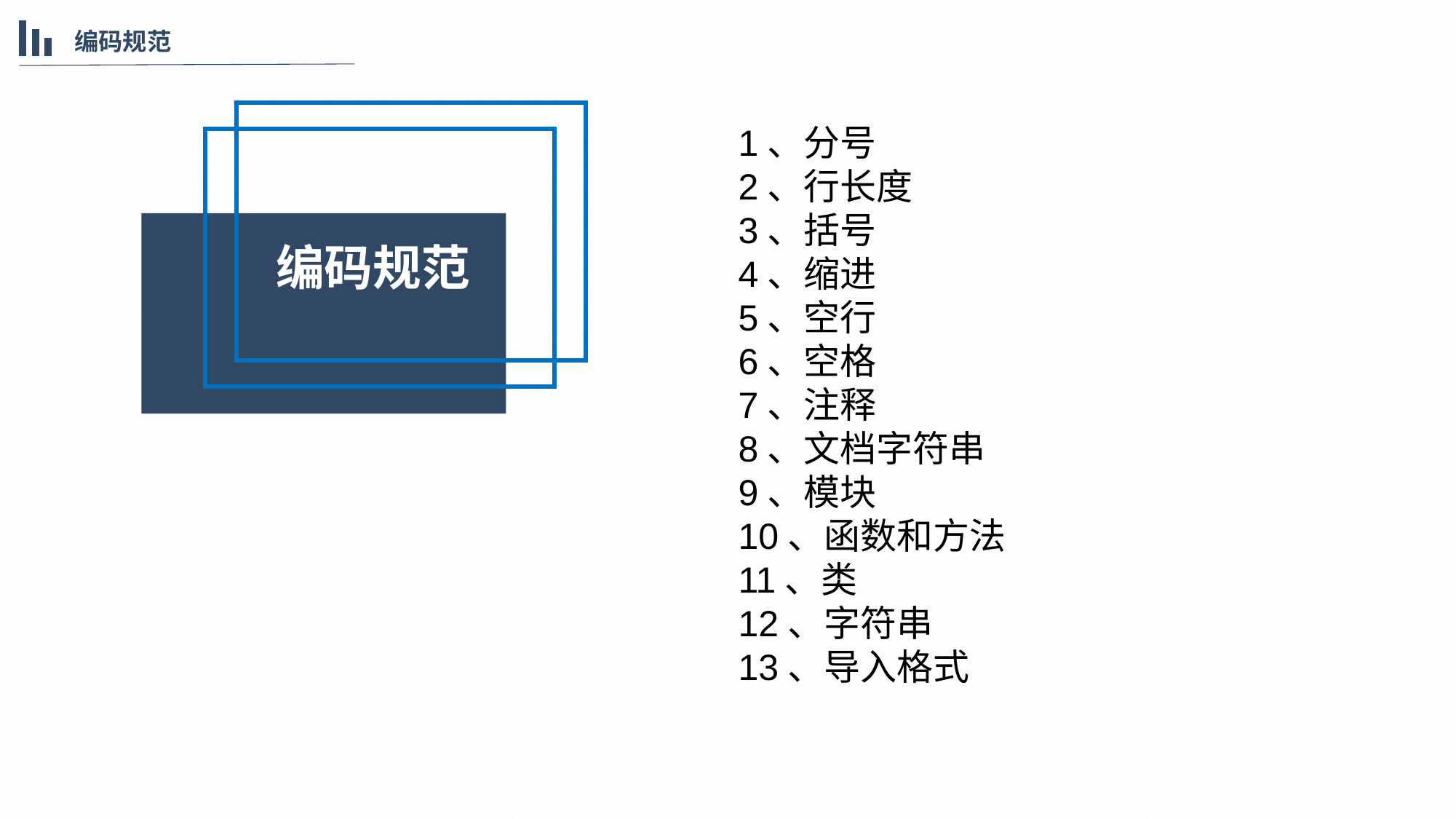

编码规范

1、分号
2、行长度
3、括号
4、缩进
5、空行
6、空格
7、注释
8、文档字符串
9、模块
10、函数和方法
11、类
12、字符串
13、导入格式

编码规范